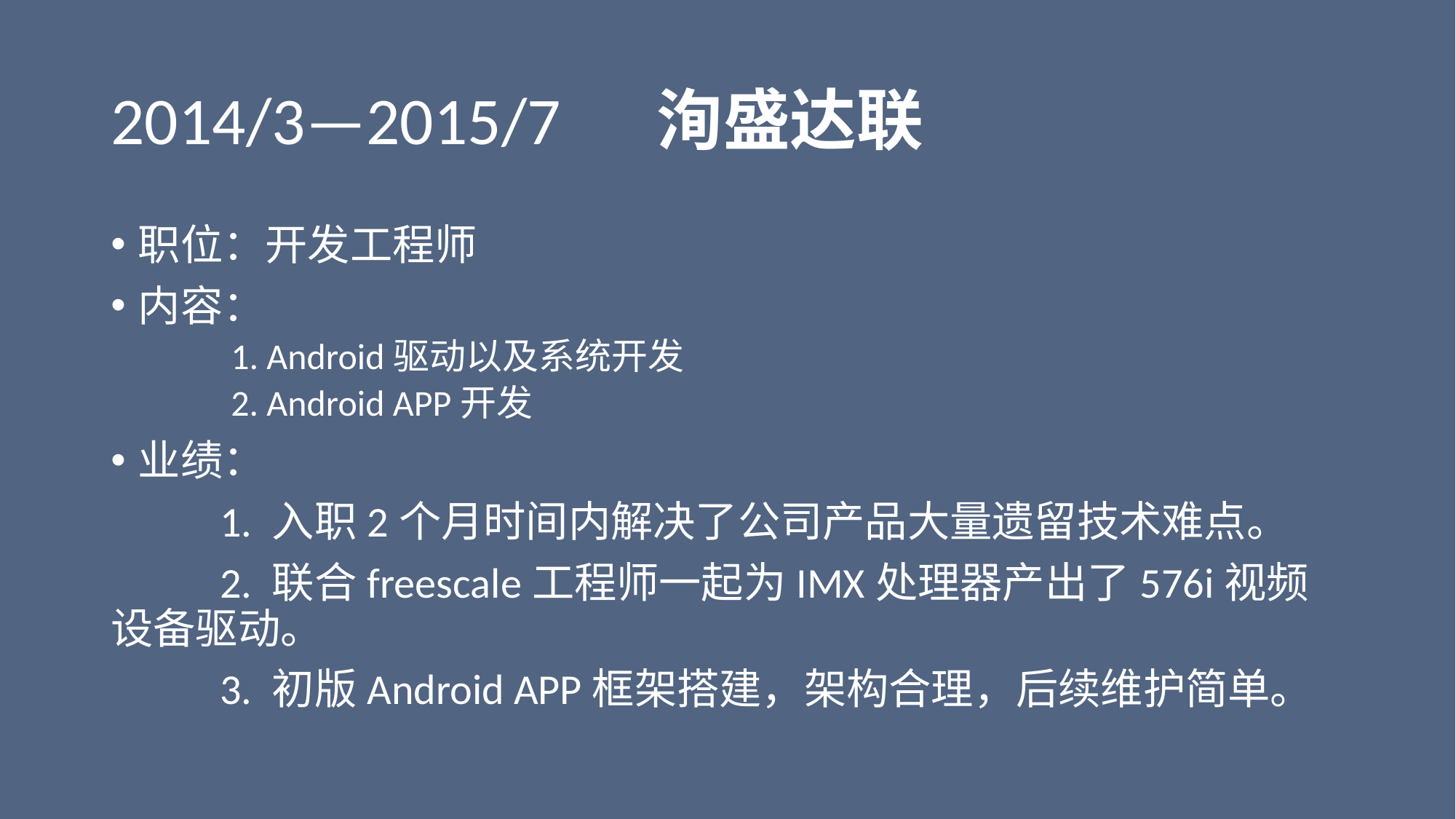

# 2014/3—2015/7	洵盛达联
职位：开发工程师
内容：
        1. Android驱动以及系统开发
        2. Android APP开发
业绩：
	1. 入职2个月时间内解决了公司产品大量遗留技术难点。
	2. 联合freescale工程师一起为IMX处理器产出了576i视频设备驱动。
	3. 初版Android APP框架搭建，架构合理，后续维护简单。